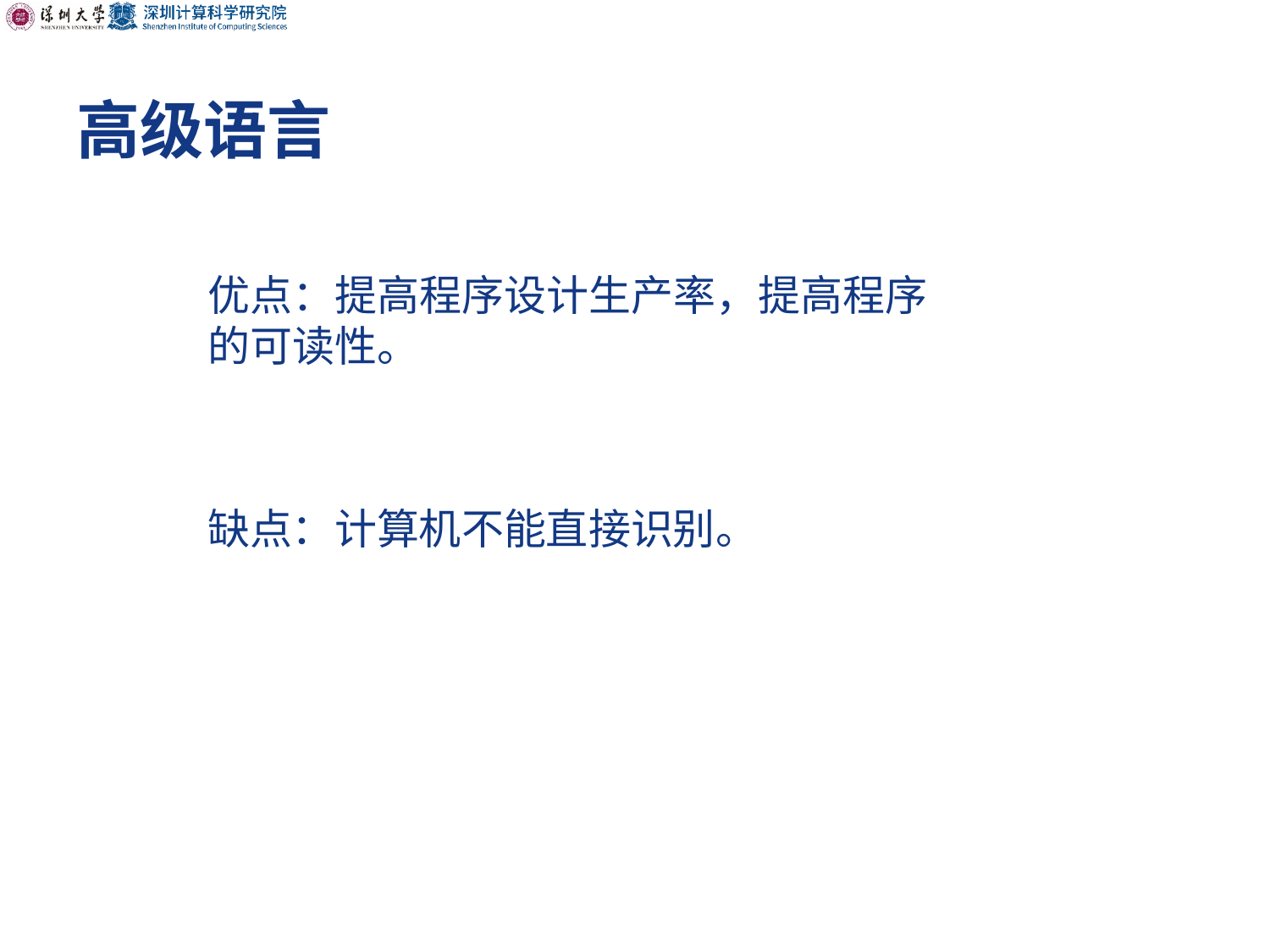

# 高级语言

优点：提高程序设计生产率，提高程序的可读性。
缺点：计算机不能直接识别。